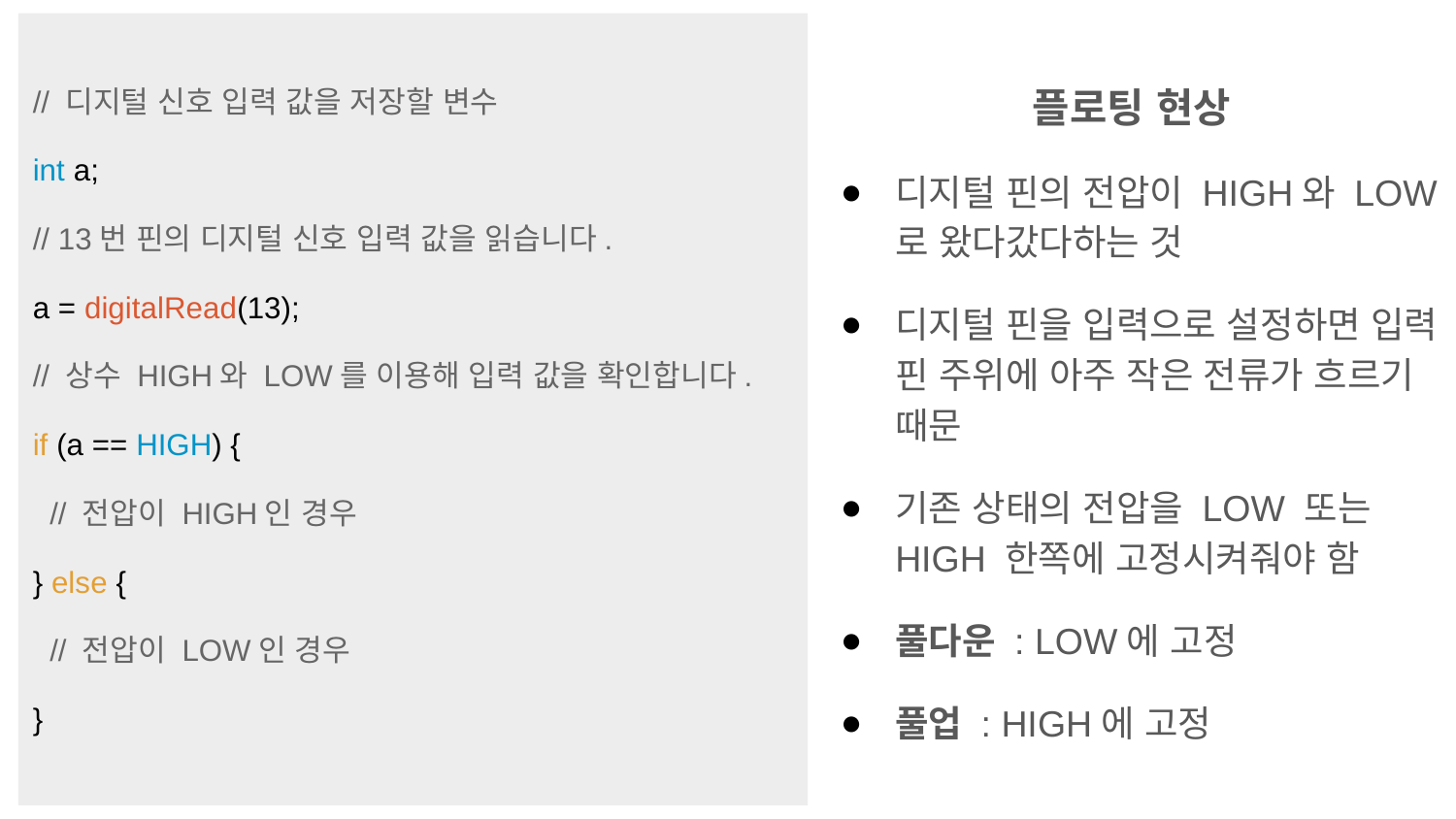

플로팅 현상
디지털 핀의 전압이 HIGH와 LOW로 왔다갔다하는 것
디지털 핀을 입력으로 설정하면 입력 핀 주위에 아주 작은 전류가 흐르기 때문
기존 상태의 전압을 LOW 또는 HIGH 한쪽에 고정시켜줘야 함
풀다운 : LOW에 고정
풀업 : HIGH에 고정
// 디지털 신호 입력 값을 저장할 변수
int a;
// 13번 핀의 디지털 신호 입력 값을 읽습니다.
a = digitalRead(13);
// 상수 HIGH와 LOW를 이용해 입력 값을 확인합니다.
if (a == HIGH) {
  // 전압이 HIGH인 경우
} else {
  // 전압이 LOW인 경우
}